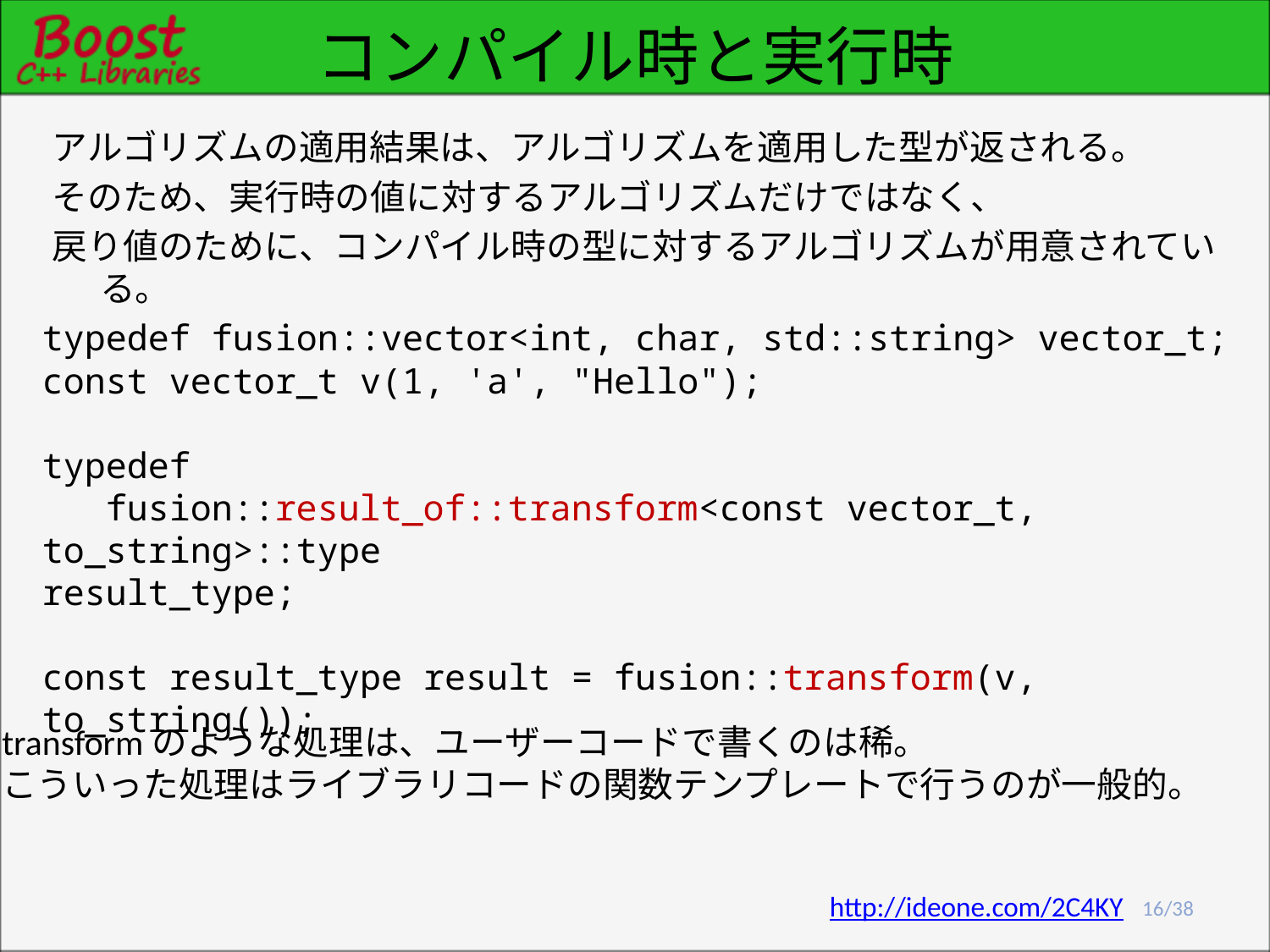

# コンパイル時と実行時
アルゴリズムの適用結果は、アルゴリズムを適用した型が返される。
そのため、実行時の値に対するアルゴリズムだけではなく、
戻り値のために、コンパイル時の型に対するアルゴリズムが用意されている。
typedef fusion::vector<int, char, std::string> vector_t;
const vector_t v(1, 'a', "Hello");

typedef
   fusion::result_of::transform<const vector_t, to_string>::type
result_type;

const result_type result = fusion::transform(v, to_string());
transformのような処理は、ユーザーコードで書くのは稀。
こういった処理はライブラリコードの関数テンプレートで行うのが一般的。
16/38
http://ideone.com/2C4KY